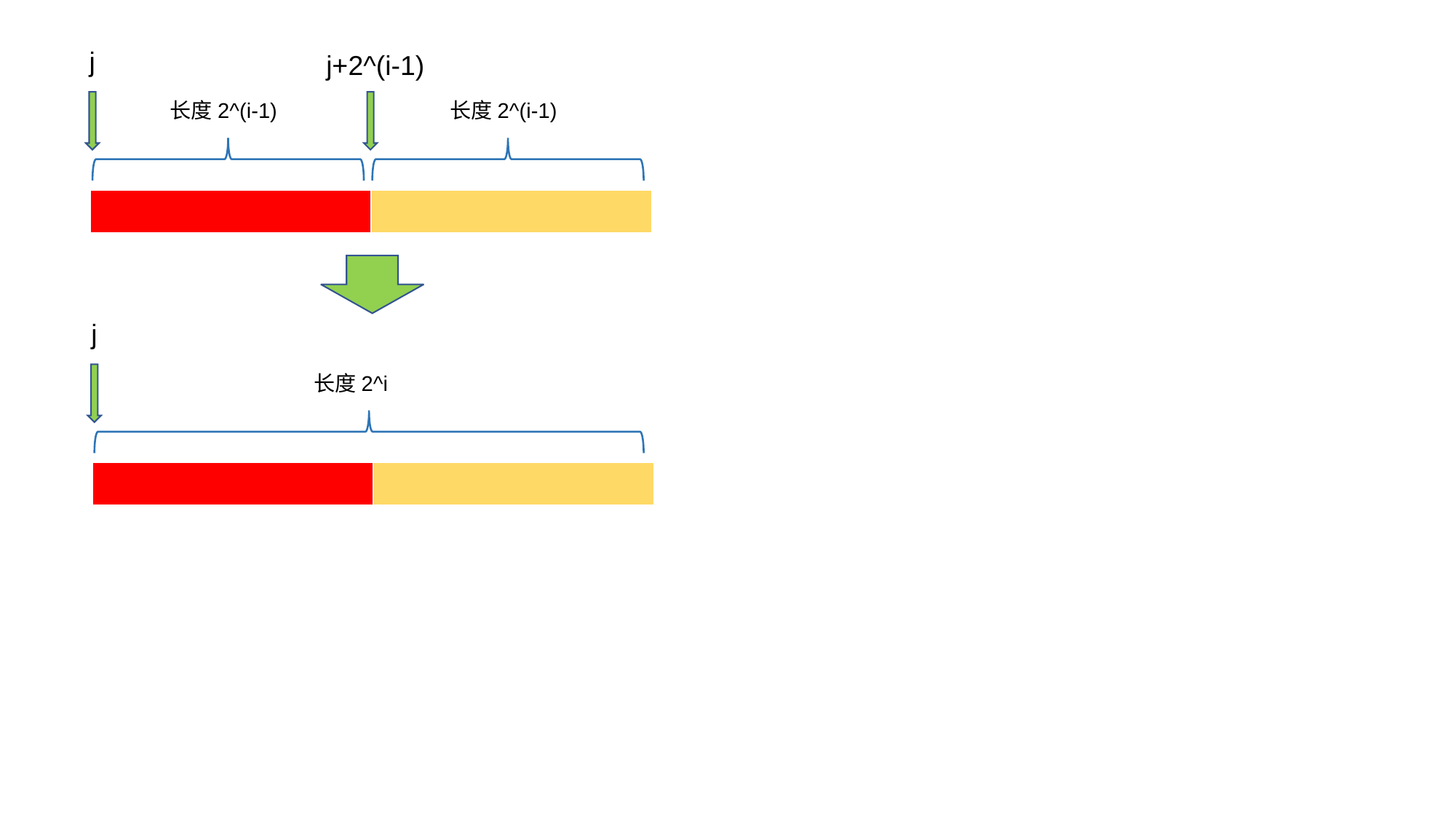

j
j+2^(i-1)

长度2^(i-1)

长度2^(i-1)
|  |  |
| --- | --- |

j

长度2^i
|  |  |
| --- | --- |